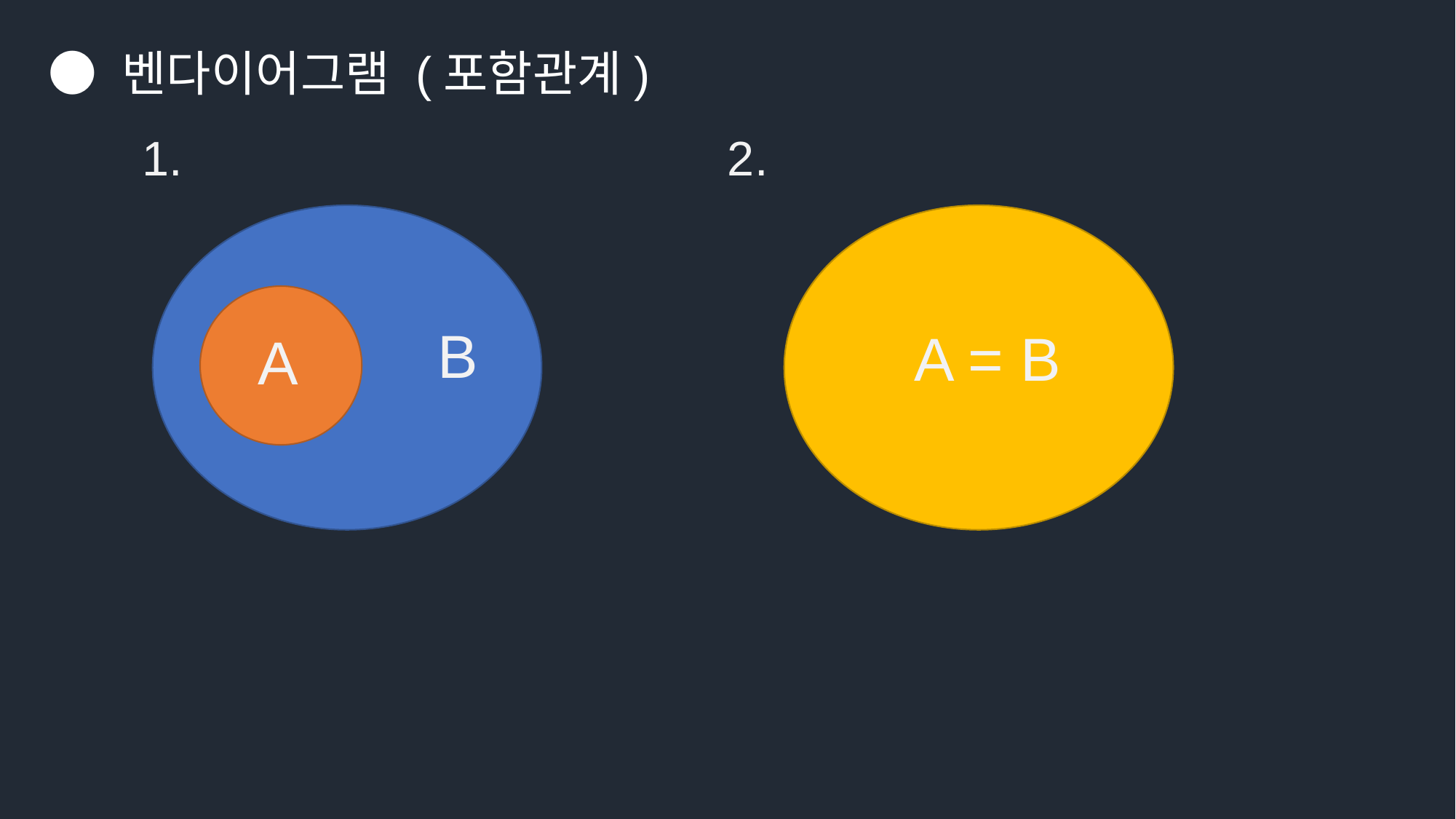

● 벤다이어그램 (포함관계)
2.
1.

B
A = B
A